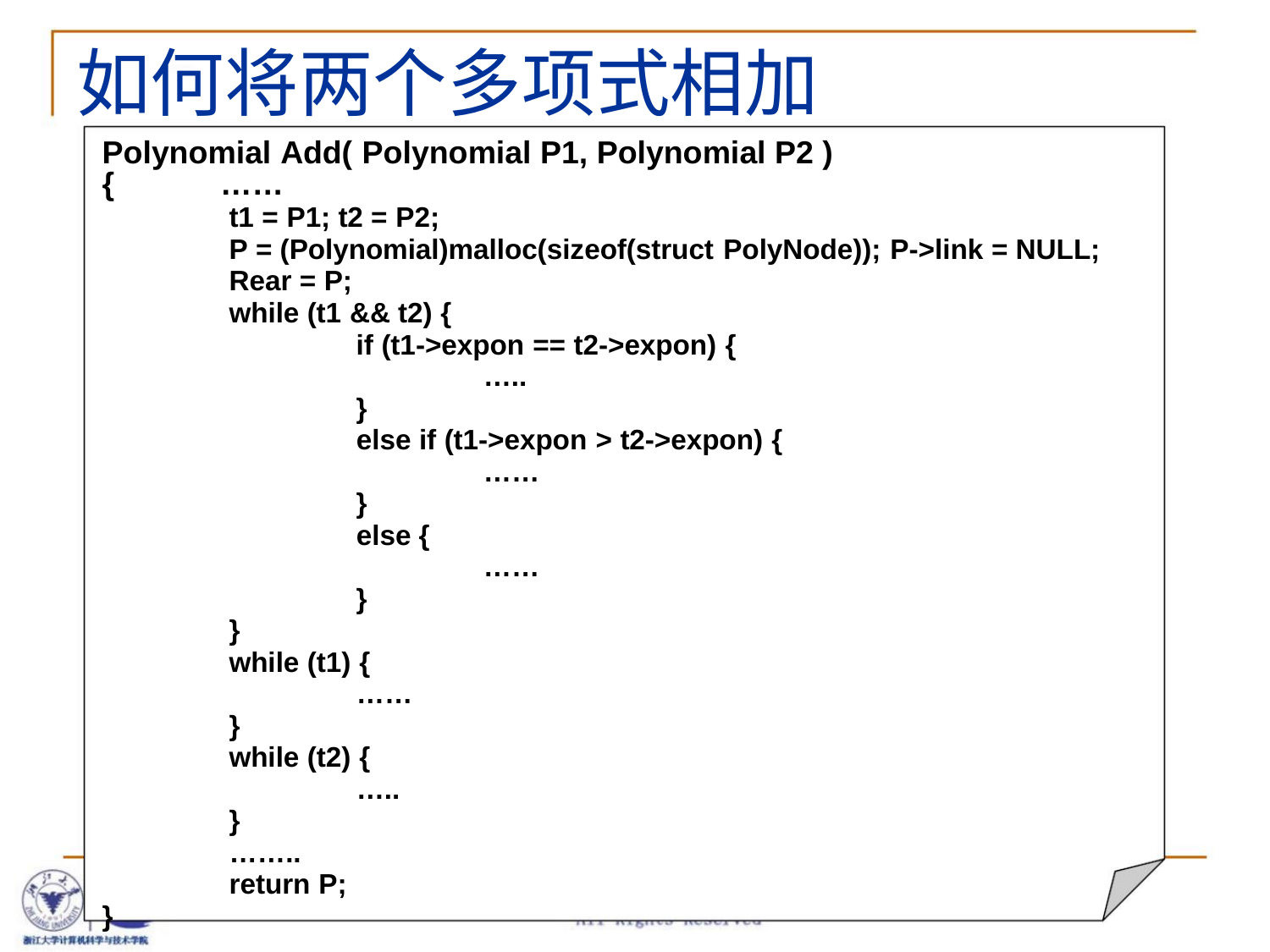

如何将两个多项式相加
Polynomial Add( Polynomial P1, Polynomial P2 )
{
……
t1 = P1; t2 = P2;
P = (Polynomial)malloc(sizeof(struct PolyNode)); P->link = NULL;
Rear = P;
while (t1 && t2) {
if (t1->expon == t2->expon) {
…..
}
else if (t1->expon > t2->expon) {
……
}
else {
……
}
}
while (t1) {
……
}
while (t2) {
…..
}
……..
return P;
}